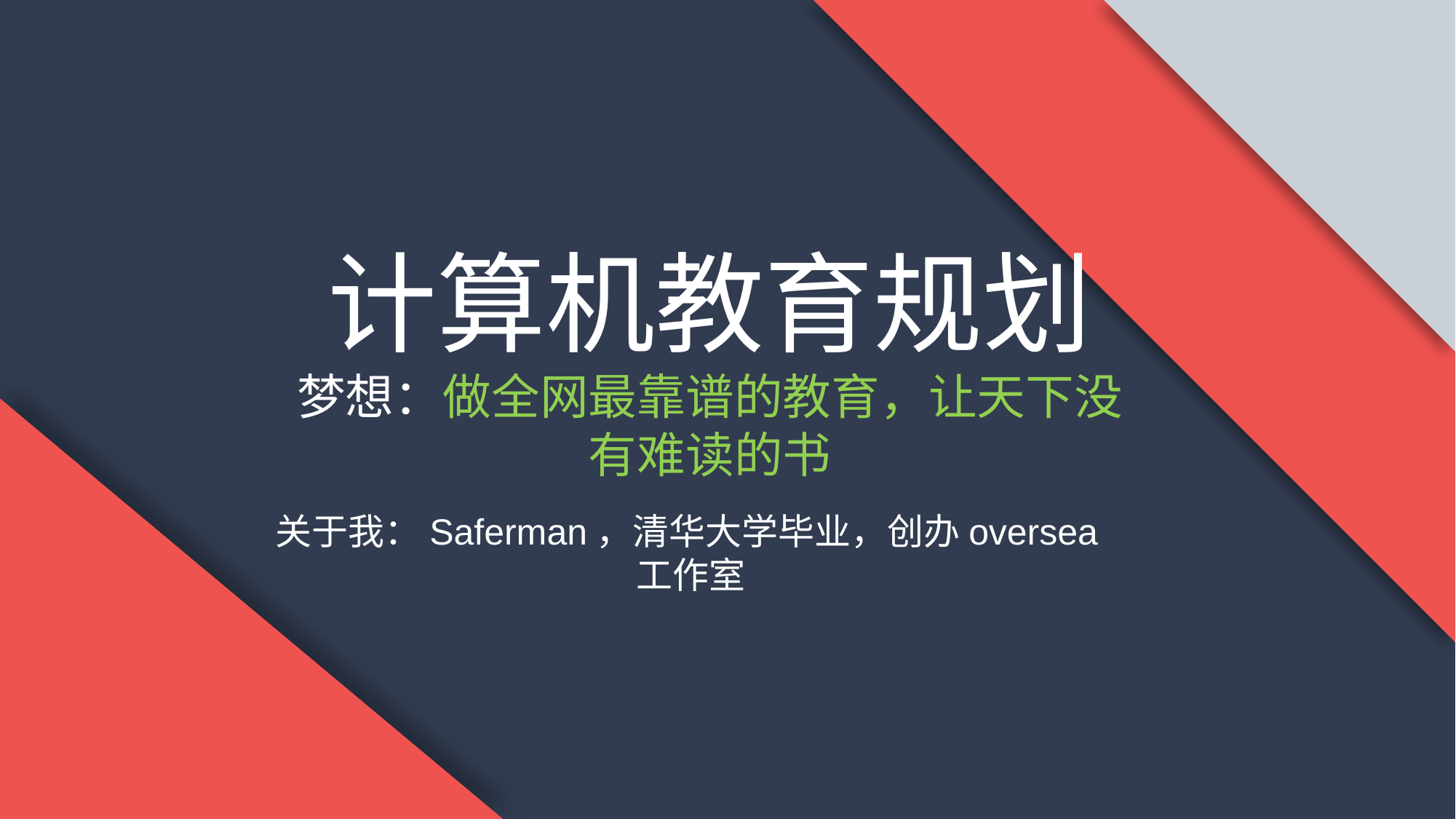

计算机教育规划
梦想：做全网最靠谱的教育，让天下没有难读的书

关于我：Saferman，清华大学毕业，创办oversea工作室